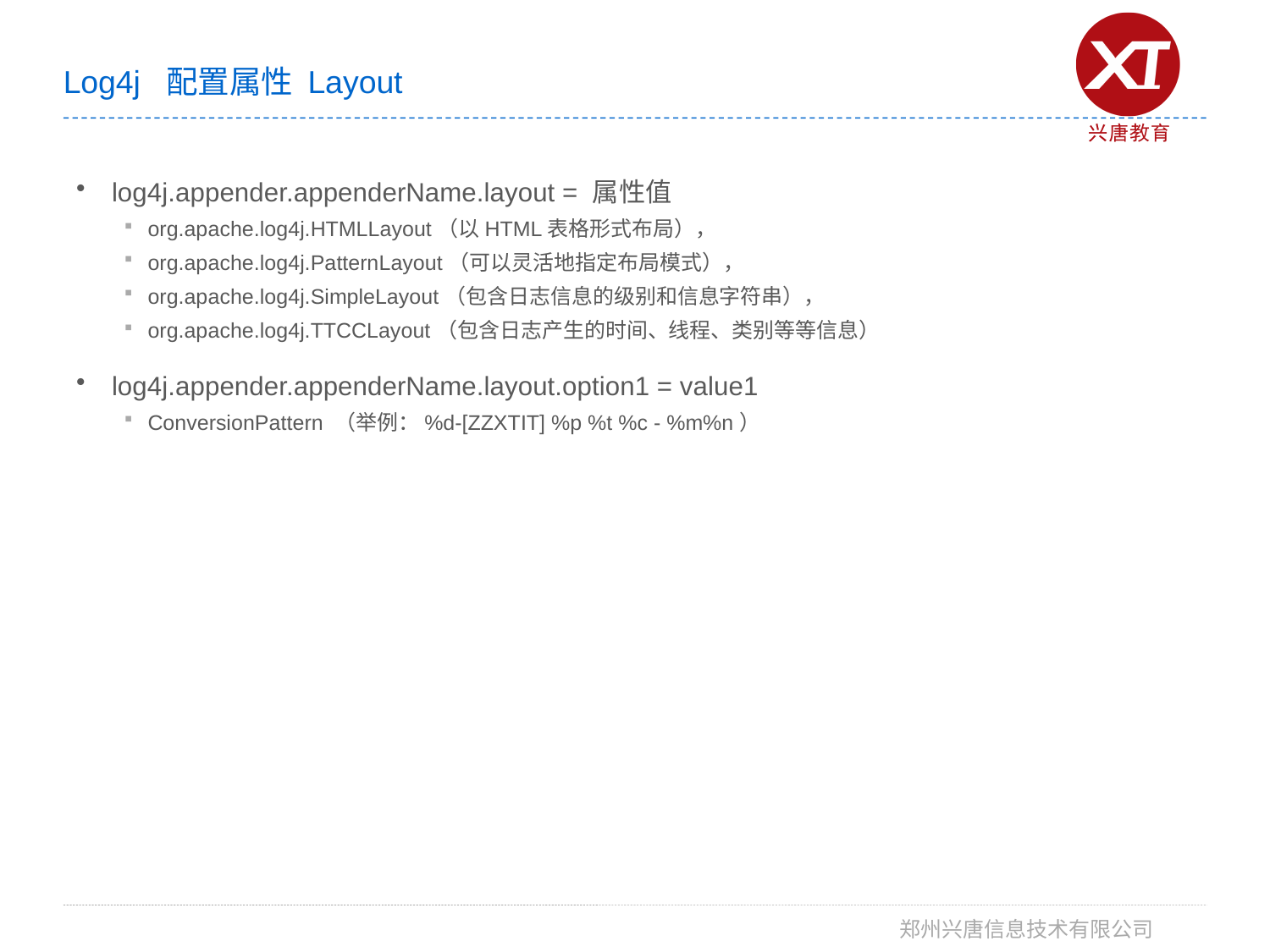

# Log4j  配置属性 Layout
log4j.appender.appenderName.layout = 属性值
org.apache.log4j.HTMLLayout（以HTML表格形式布局），
org.apache.log4j.PatternLayout（可以灵活地指定布局模式），
org.apache.log4j.SimpleLayout（包含日志信息的级别和信息字符串），
org.apache.log4j.TTCCLayout（包含日志产生的时间、线程、类别等等信息）
log4j.appender.appenderName.layout.option1 = value1
ConversionPattern （举例：%d-[ZZXTIT] %p %t %c - %m%n）

8